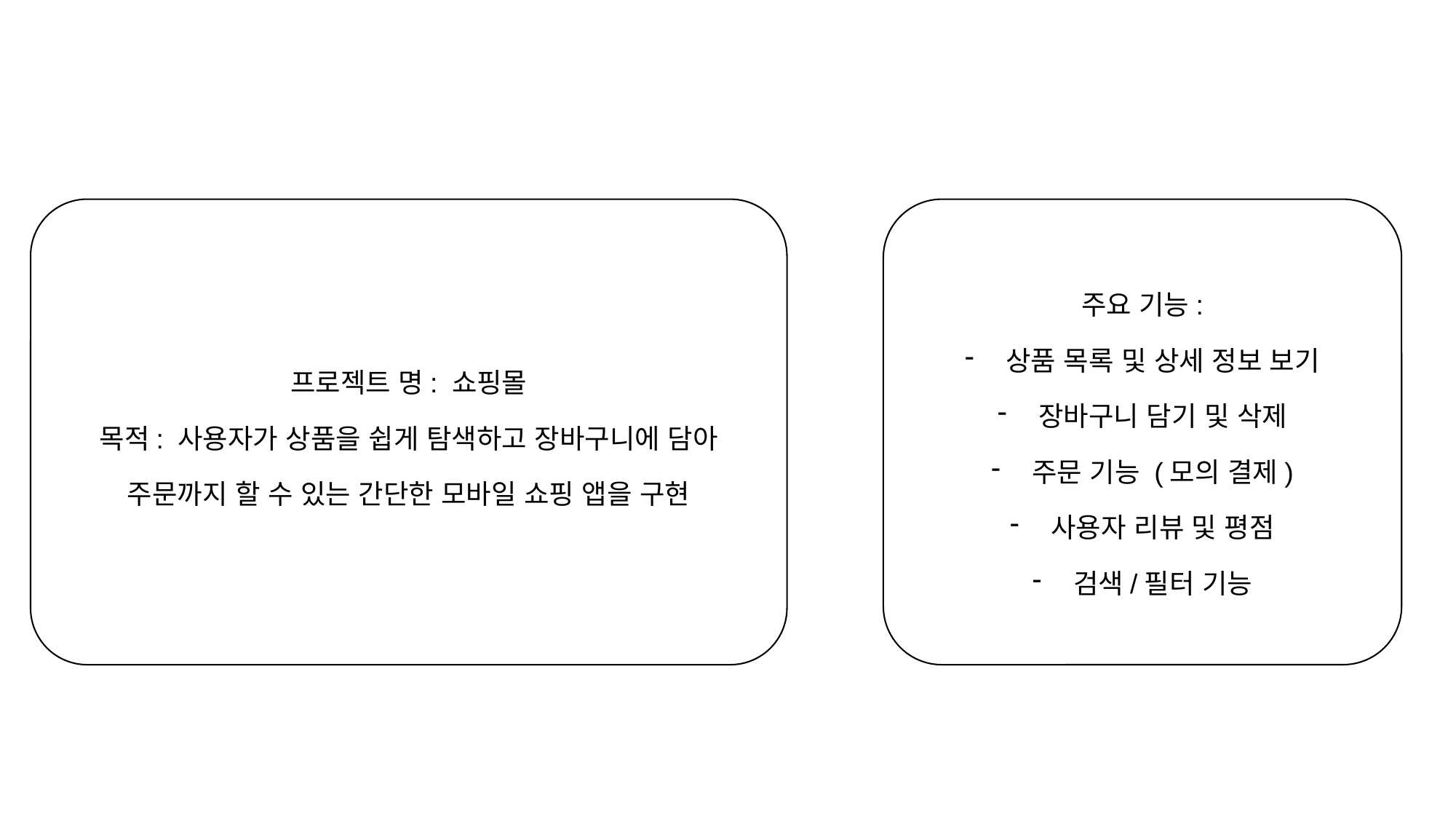

프로젝트 명: 쇼핑몰
목적: 사용자가 상품을 쉽게 탐색하고 장바구니에 담아 주문까지 할 수 있는 간단한 모바일 쇼핑 앱을 구현
주요 기능:
상품 목록 및 상세 정보 보기
장바구니 담기 및 삭제
주문 기능 (모의 결제)
사용자 리뷰 및 평점
검색/필터 기능